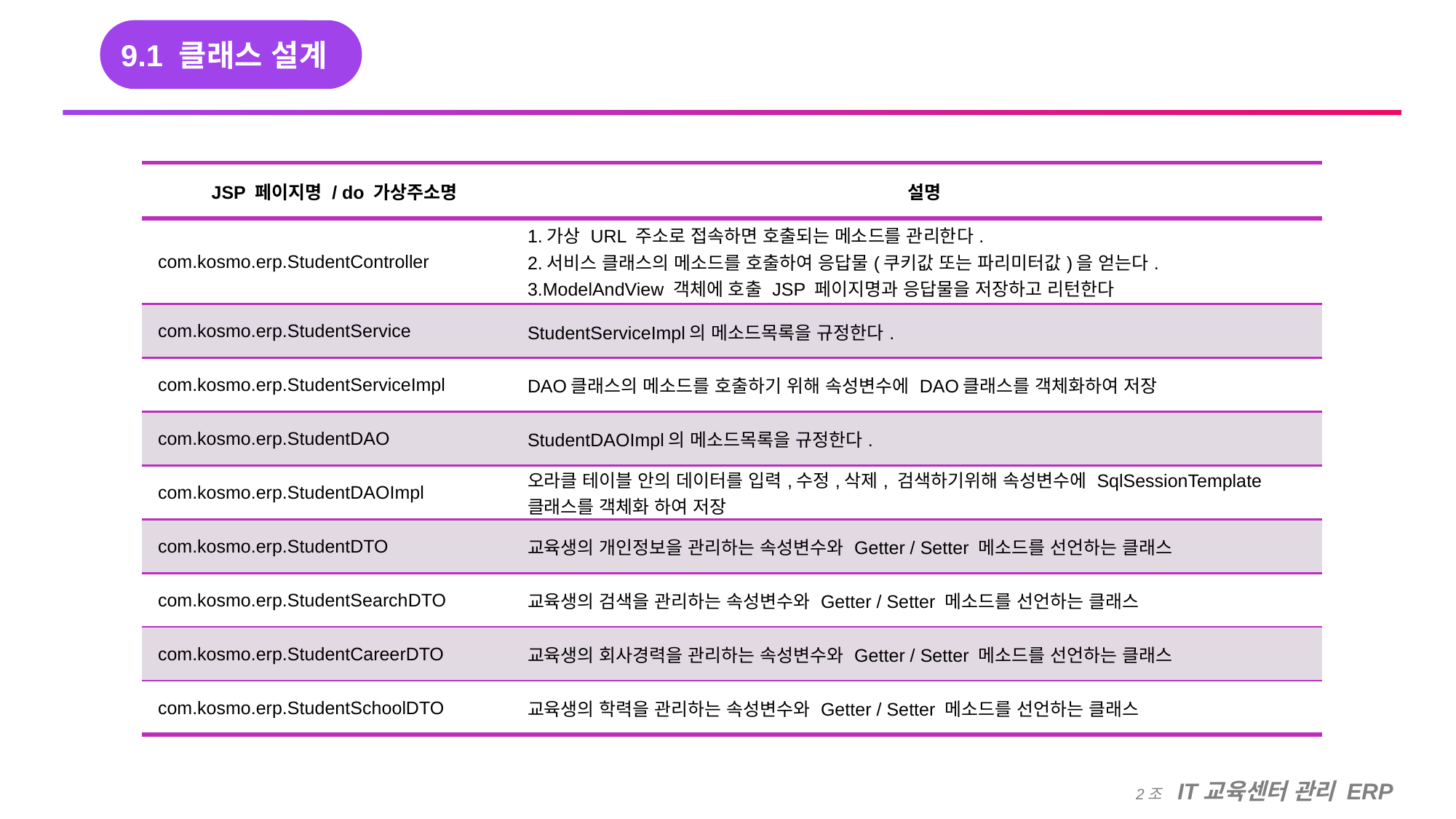

9.1 클래스 설계

| JSP 페이지명 / do 가상주소명 | 설명 |
| --- | --- |
| com.kosmo.erp.StudentController | 1.가상 URL 주소로 접속하면 호출되는 메소드를 관리한다. 2.서비스 클래스의 메소드를 호출하여 응답물(쿠키값 또는 파리미터값)을 얻는다. 3.ModelAndView 객체에 호출 JSP 페이지명과 응답물을 저장하고 리턴한다 |
| com.kosmo.erp.StudentService | StudentServiceImpl의 메소드목록을 규정한다. |
| com.kosmo.erp.StudentServiceImpl | DAO클래스의 메소드를 호출하기 위해 속성변수에 DAO클래스를 객체화하여 저장 |
| com.kosmo.erp.StudentDAO | StudentDAOImpl의 메소드목록을 규정한다. |
| com.kosmo.erp.StudentDAOImpl | 오라클 테이블 안의 데이터를 입력,수정,삭제, 검색하기위해 속성변수에 SqlSessionTemplate 클래스를 객체화 하여 저장 |
| com.kosmo.erp.StudentDTO | 교육생의 개인정보을 관리하는 속성변수와 Getter / Setter 메소드를 선언하는 클래스 |
| com.kosmo.erp.StudentSearchDTO | 교육생의 검색을 관리하는 속성변수와 Getter / Setter 메소드를 선언하는 클래스 |
| com.kosmo.erp.StudentCareerDTO | 교육생의 회사경력을 관리하는 속성변수와 Getter / Setter 메소드를 선언하는 클래스 |
| com.kosmo.erp.StudentSchoolDTO | 교육생의 학력을 관리하는 속성변수와 Getter / Setter 메소드를 선언하는 클래스 |
2조 IT교육센터 관리 ERP